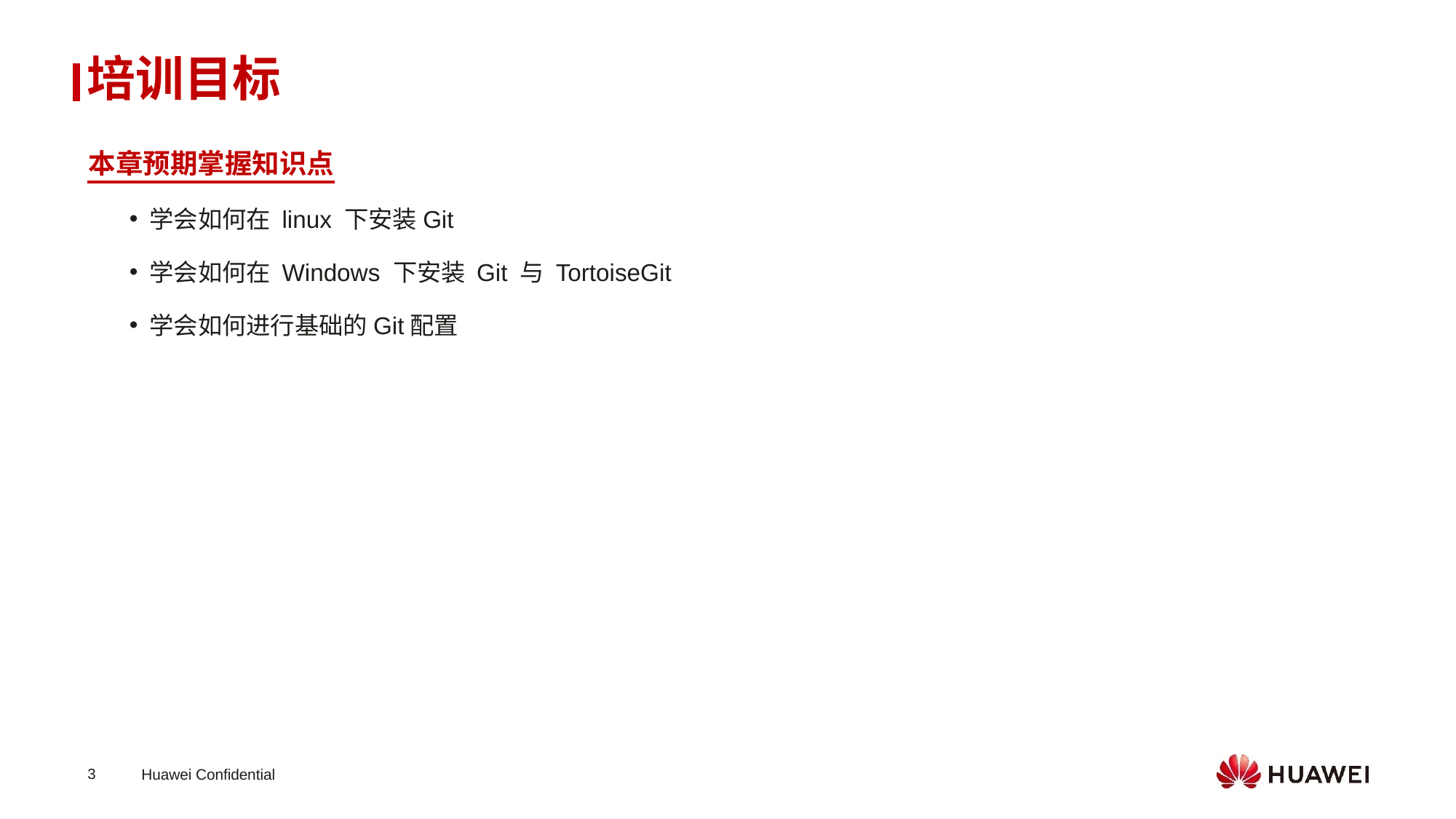

培训目标
本章预期掌握知识点
学会如何在 linux 下安装Git
学会如何在 Windows 下安装 Git 与 TortoiseGit
学会如何进行基础的Git配置